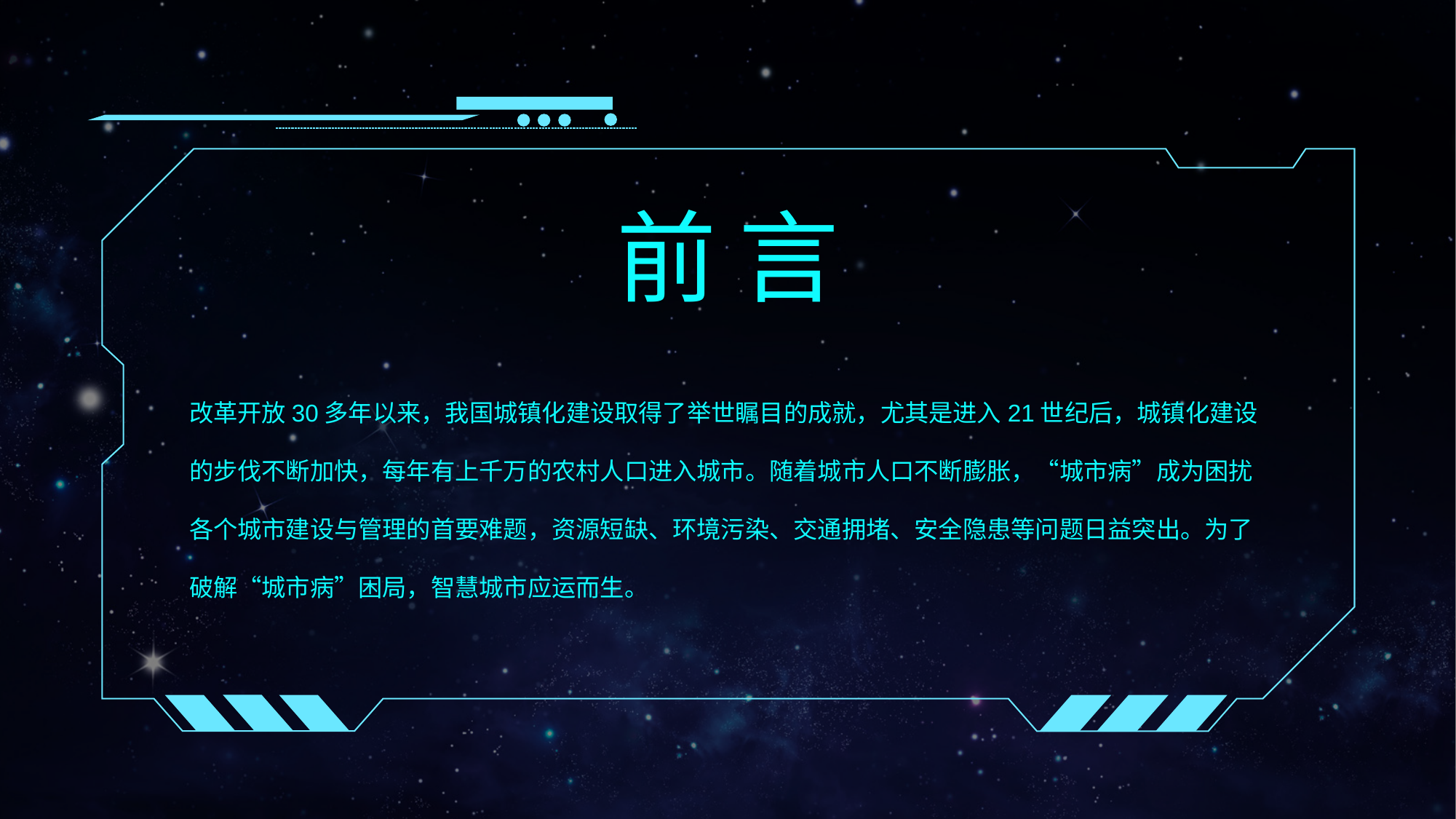

前 言
改革开放30多年以来，我国城镇化建设取得了举世瞩目的成就，尤其是进入21世纪后，城镇化建设的步伐不断加快，每年有上千万的农村人口进入城市。随着城市人口不断膨胀，“城市病”成为困扰各个城市建设与管理的首要难题，资源短缺、环境污染、交通拥堵、安全隐患等问题日益突出。为了破解“城市病”困局，智慧城市应运而生。